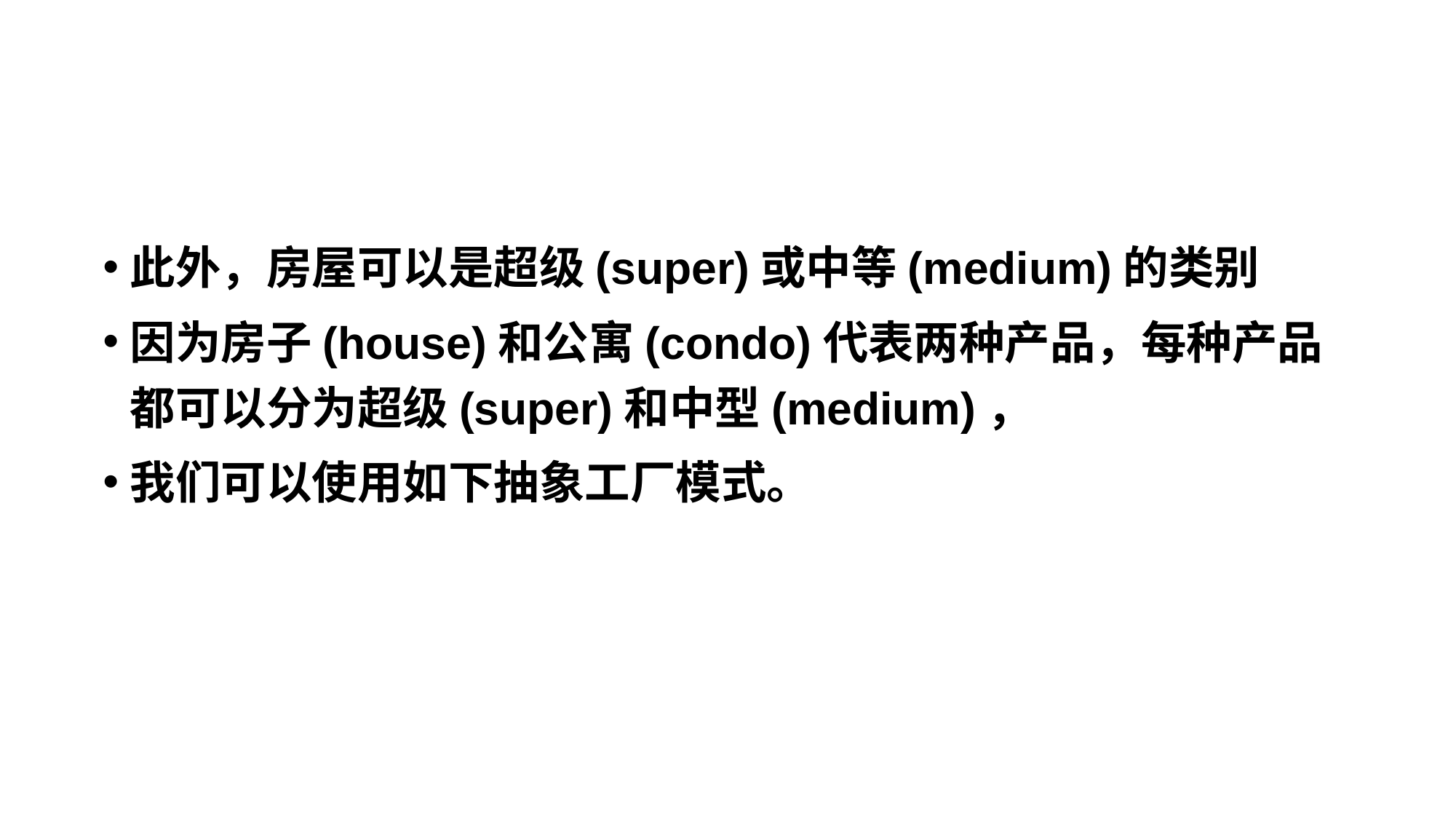

此外，房屋可以是超级(super)或中等(medium)的类别
因为房子(house)和公寓(condo)代表两种产品，每种产品都可以分为超级(super)和中型(medium)，
我们可以使用如下抽象工厂模式。